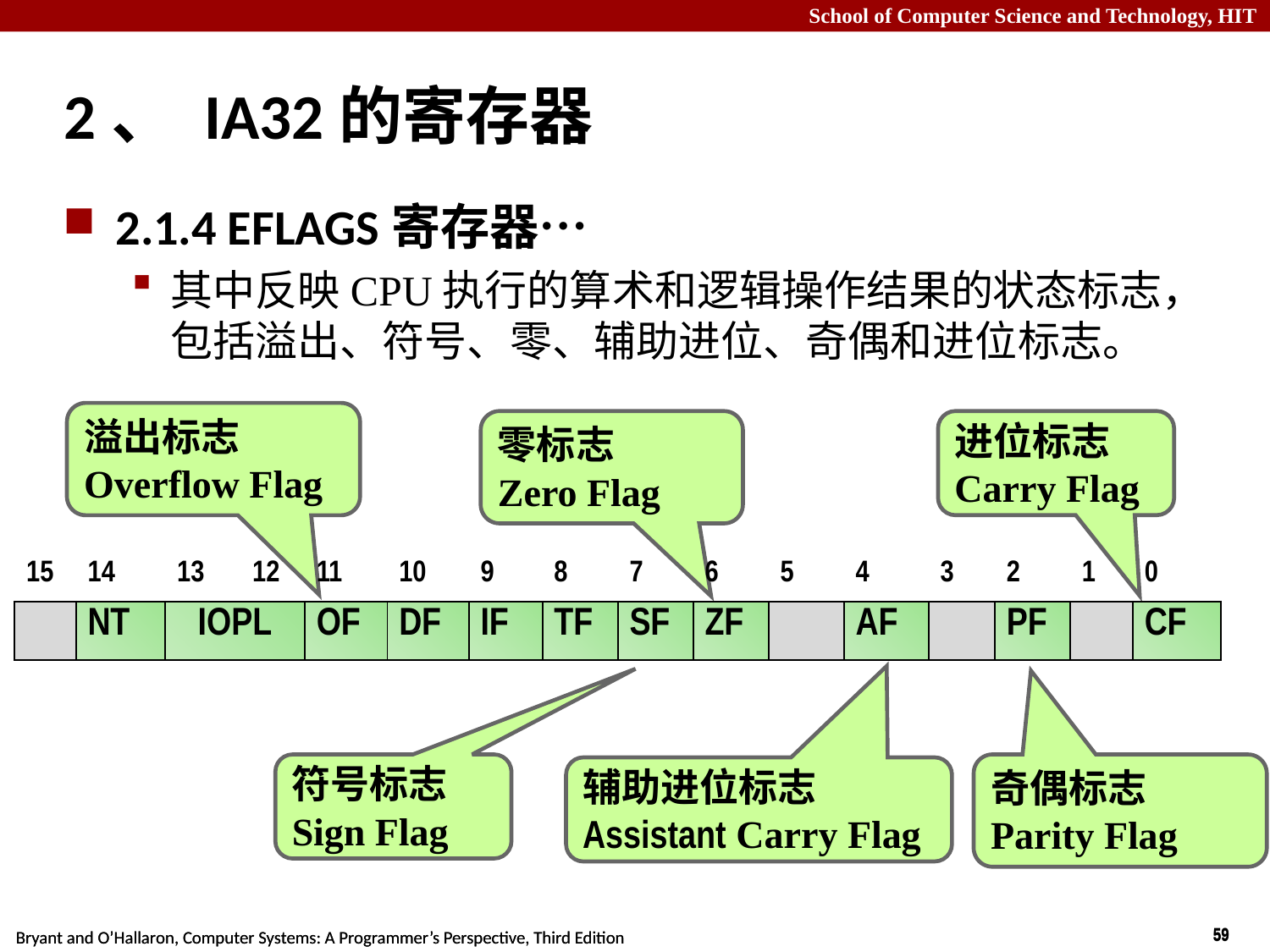

# 2、 IA32的寄存器
2.1.4 EFLAGS寄存器…
其中反映CPU执行的算术和逻辑操作结果的状态标志，包括溢出、符号、零、辅助进位、奇偶和进位标志。
溢出标志
Overflow Flag
零标志
Zero Flag
进位标志
Carry Flag
| 15 | 14 | 13 | 12 | 11 | 10 | 9 | 8 | 7 | 6 | 5 | 4 | 3 | 2 | 1 | 0 |
| --- | --- | --- | --- | --- | --- | --- | --- | --- | --- | --- | --- | --- | --- | --- | --- |
|  | NT | IOPL |  | OF | DF | IF | TF | SF | ZF |  | AF |  | PF |  | CF |
符号标志
Sign Flag
奇偶标志
Parity Flag
辅助进位标志
Assistant Carry Flag